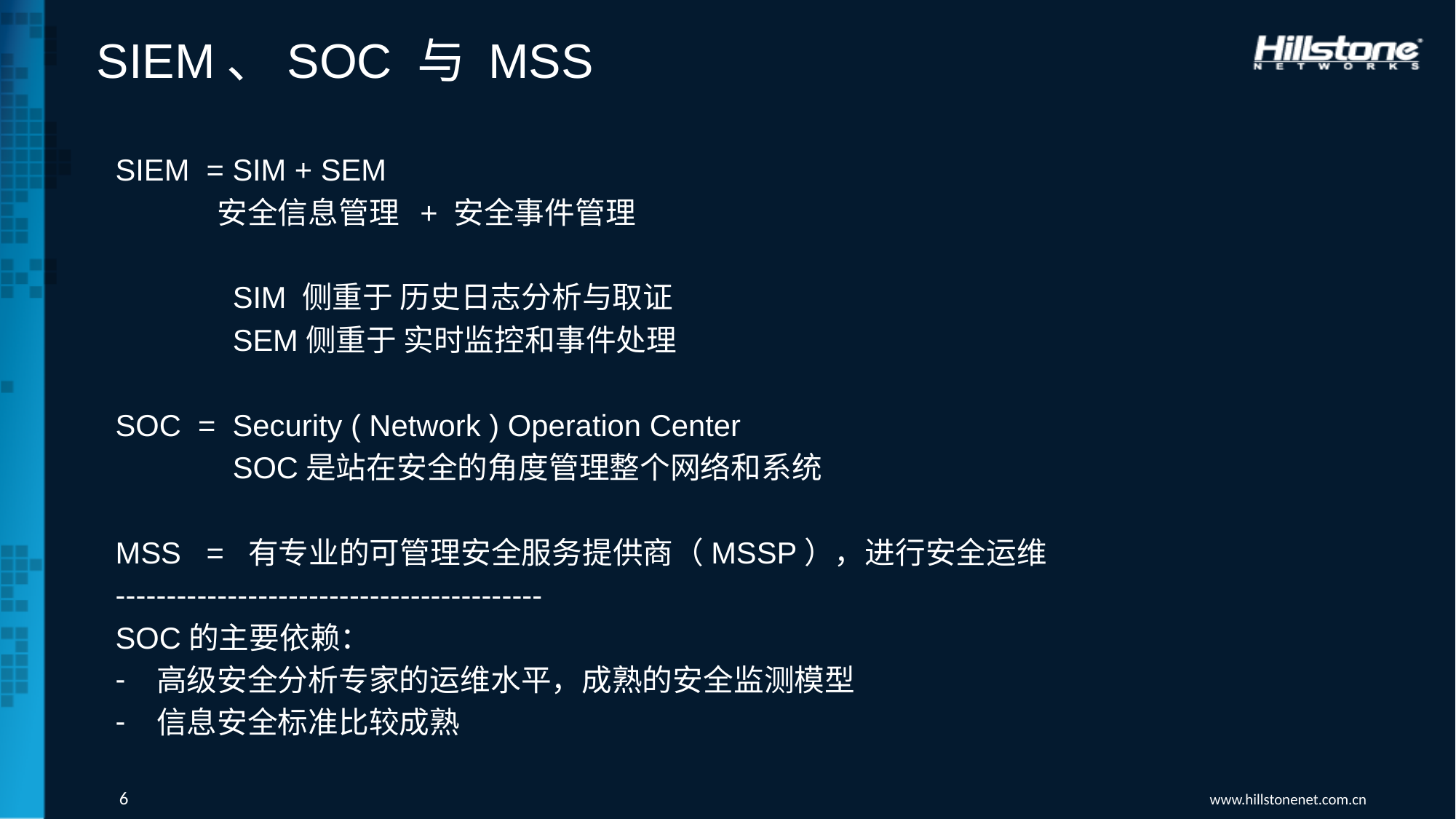

# SIEM、SOC 与 MSS
SIEM  = SIM + SEM
              安全信息管理  + 安全事件管理

              SIM 侧重于 历史日志分析与取证
              SEM侧重于 实时监控和事件处理

SOC  =  Security ( Network ) Operation Center
              SOC是站在安全的角度管理整个网络和系统

MSS   =  有专业的可管理安全服务提供商（MSSP），进行安全运维
------------------------------------------
SOC的主要依赖：
高级安全分析专家的运维水平，成熟的安全监测模型
信息安全标准比较成熟